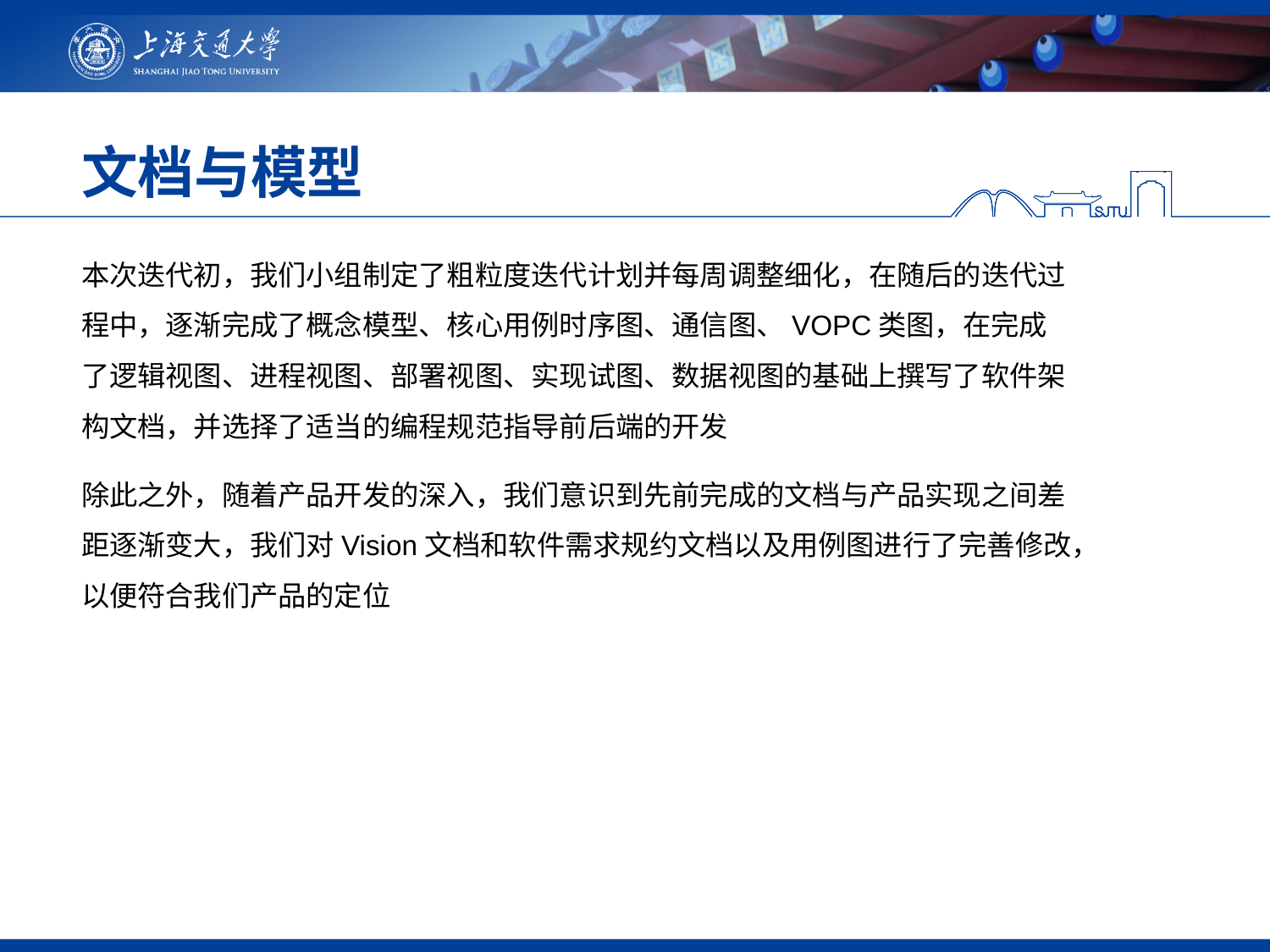

# 文档与模型
本次迭代初，我们小组制定了粗粒度迭代计划并每周调整细化，在随后的迭代过程中，逐渐完成了概念模型、核心用例时序图、通信图、VOPC类图，在完成了逻辑视图、进程视图、部署视图、实现试图、数据视图的基础上撰写了软件架构文档，并选择了适当的编程规范指导前后端的开发
除此之外，随着产品开发的深入，我们意识到先前完成的文档与产品实现之间差距逐渐变大，我们对Vision文档和软件需求规约文档以及用例图进行了完善修改，以便符合我们产品的定位